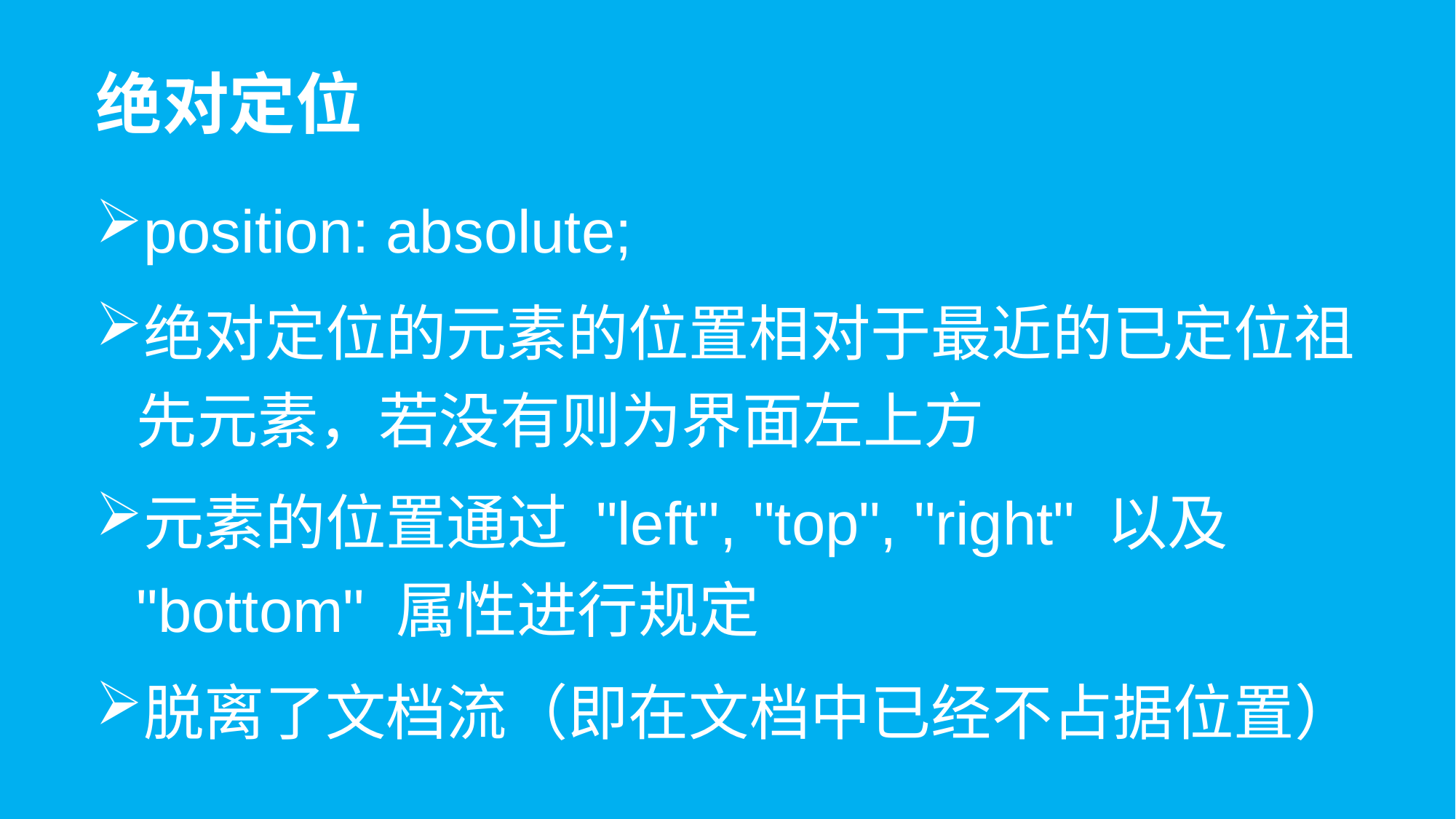

# 绝对定位
position: absolute;
绝对定位的元素的位置相对于最近的已定位祖先元素，若没有则为界面左上方
元素的位置通过 "left", "top", "right" 以及 "bottom" 属性进行规定
脱离了文档流（即在文档中已经不占据位置）